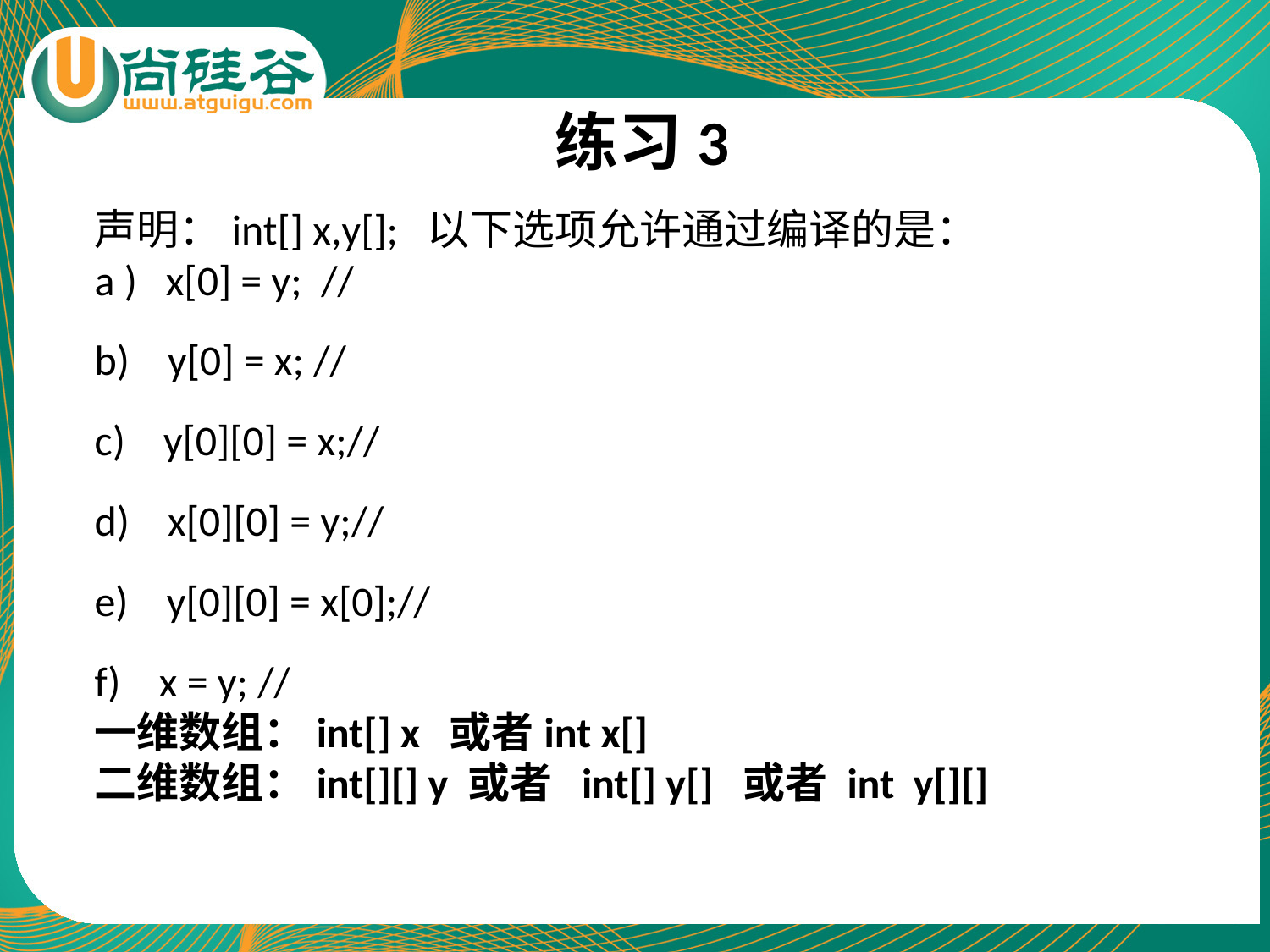

# 练习3
声明：int[] x,y[];  以下选项允许通过编译的是：
a )   x[0] = y;  //

b)    y[0] = x; //

c)    y[0][0] = x;//

d)    x[0][0] = y;//

e)    y[0][0] = x[0];//

f)    x = y; //
一维数组：int[] x  或者int x[]
二维数组：int[][] y 或者  int[] y[]  或者 int  y[][]